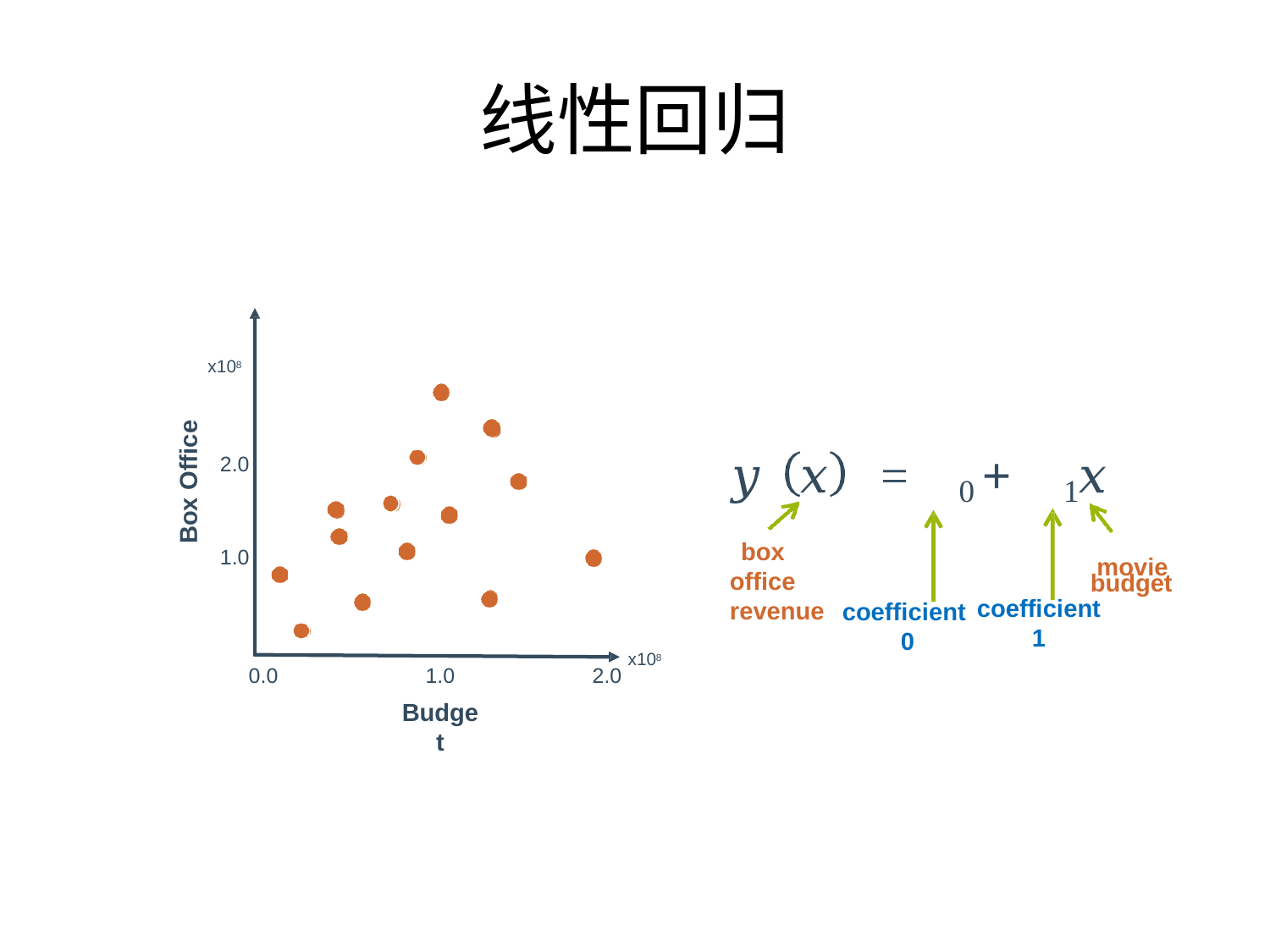

# 线性回归

x108

Box Office

𝑦𝛽  𝑥
box  office revenue
= 𝛽0 + 𝛽1𝑥
movie

2.0

1.0

budget
coefficient
1

coefficient
0

x108

1.0
Budget
0.0
2.0